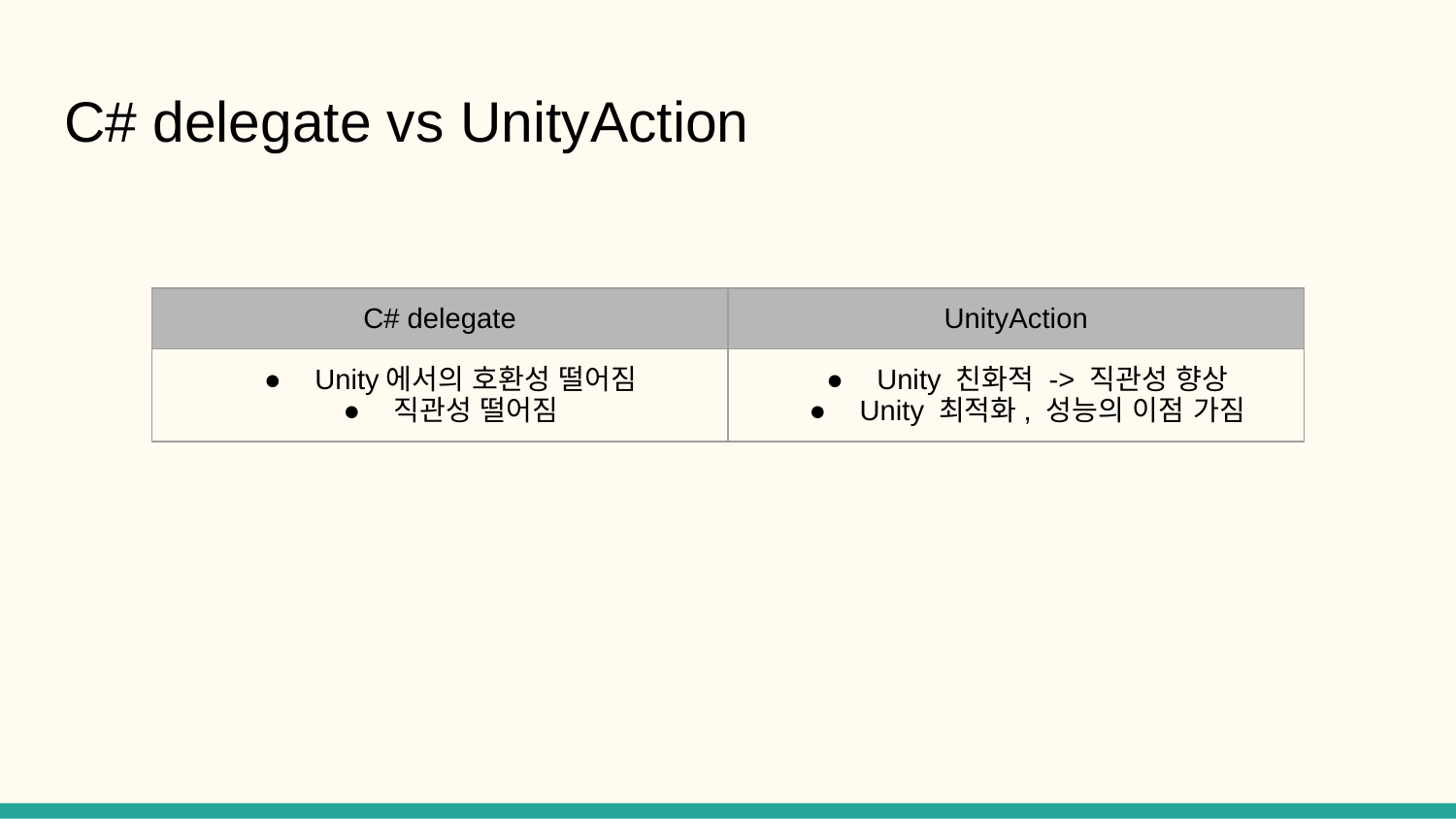

# C# delegate vs UnityAction
| C# delegate | UnityAction |
| --- | --- |
| Unity에서의 호환성 떨어짐 직관성 떨어짐 | Unity 친화적 -> 직관성 향상 Unity 최적화, 성능의 이점 가짐 |